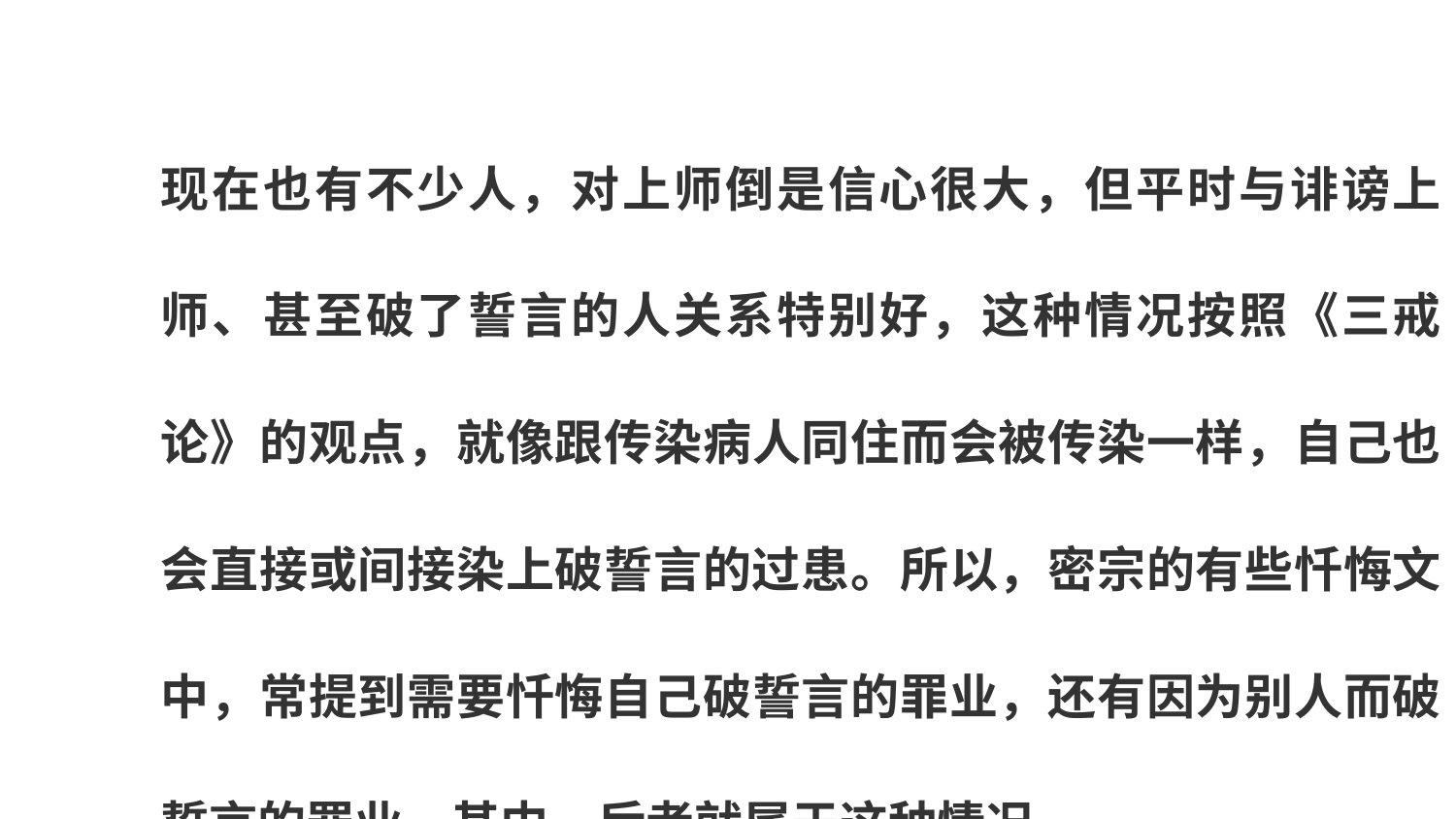

现在也有不少人，对上师倒是信心很大，但平时与诽谤上师、甚至破了誓言的人关系特别好，这种情况按照《三戒论》的观点，就像跟传染病人同住而会被传染一样，自己也会直接或间接染上破誓言的过患。所以，密宗的有些忏悔文中，常提到需要忏悔自己破誓言的罪业，还有因为别人而破誓言的罪业。其中，后者就属于这种情况